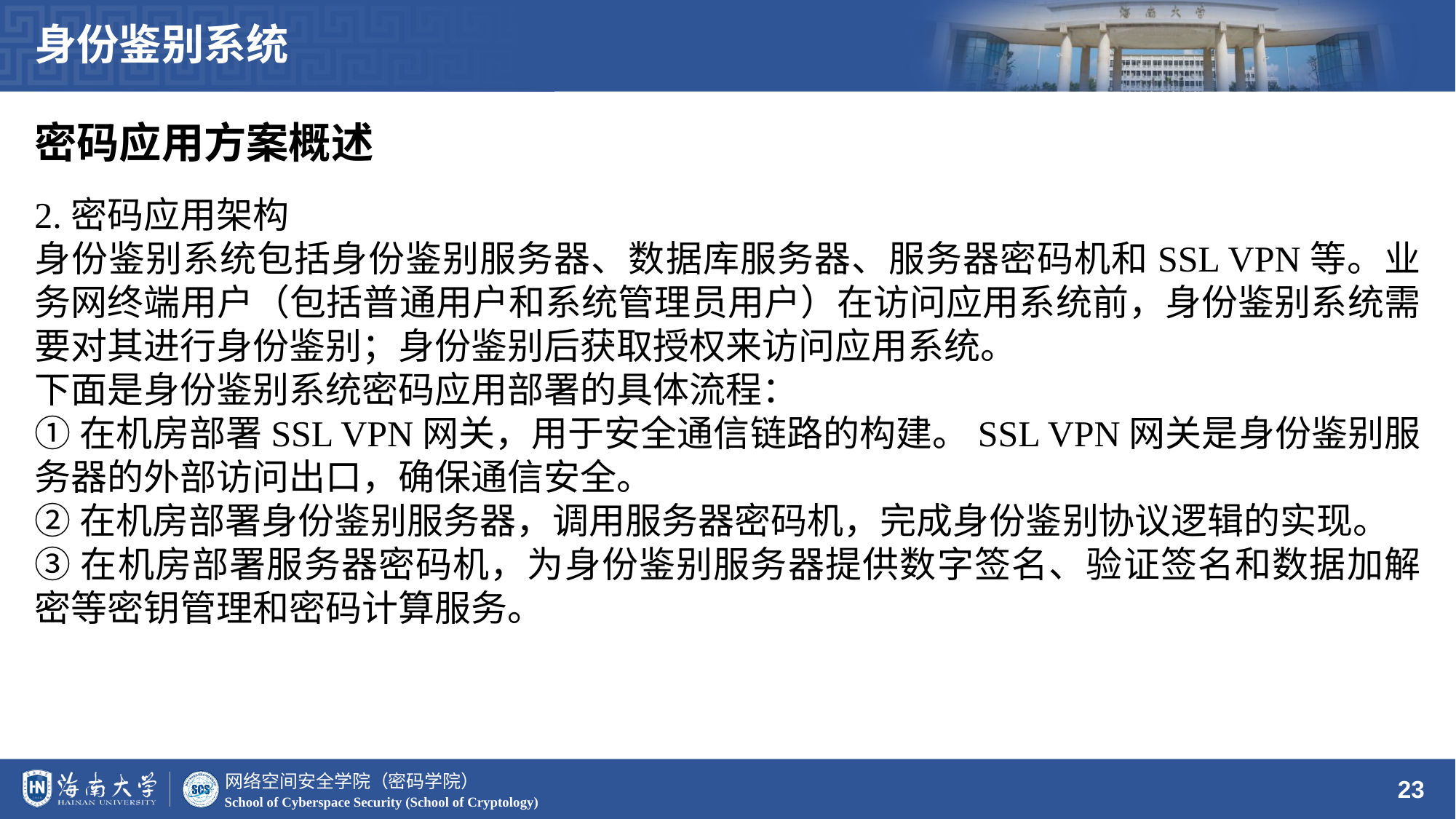

身份鉴别系统

密码应用方案概述
2.密码应用架构
身份鉴别系统包括身份鉴别服务器、数据库服务器、服务器密码机和SSL VPN等。业务网终端用户（包括普通用户和系统管理员用户）在访问应用系统前，身份鉴别系统需要对其进行身份鉴别；身份鉴别后获取授权来访问应用系统。
下面是身份鉴别系统密码应用部署的具体流程：
①在机房部署SSL VPN网关，用于安全通信链路的构建。SSL VPN网关是身份鉴别服务器的外部访问出口，确保通信安全。
②在机房部署身份鉴别服务器，调用服务器密码机，完成身份鉴别协议逻辑的实现。
③在机房部署服务器密码机，为身份鉴别服务器提供数字签名、验证签名和数据加解密等密钥管理和密码计算服务。

23